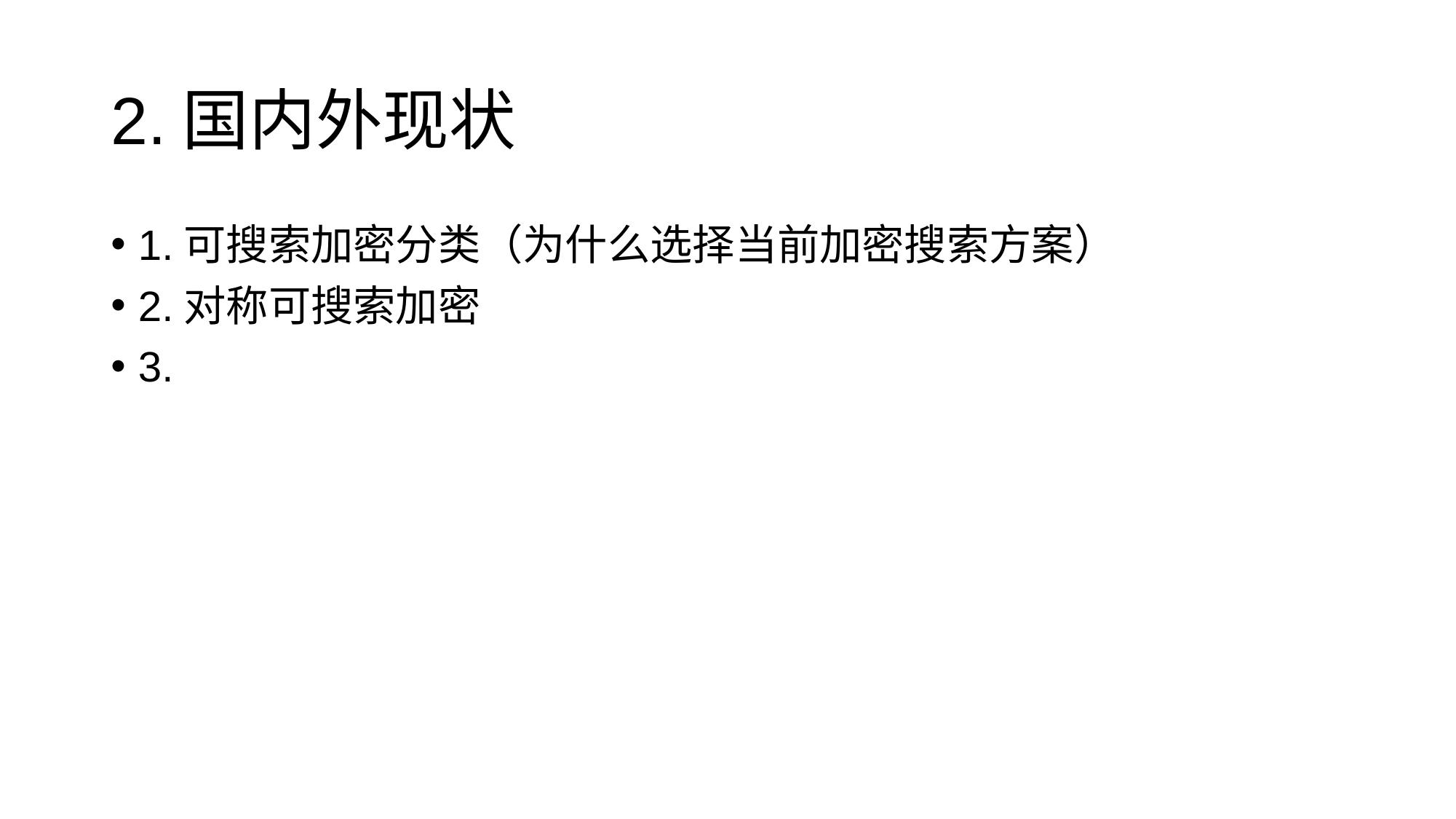

# 2.国内外现状
1.可搜索加密分类（为什么选择当前加密搜索方案）
2.对称可搜索加密
3.